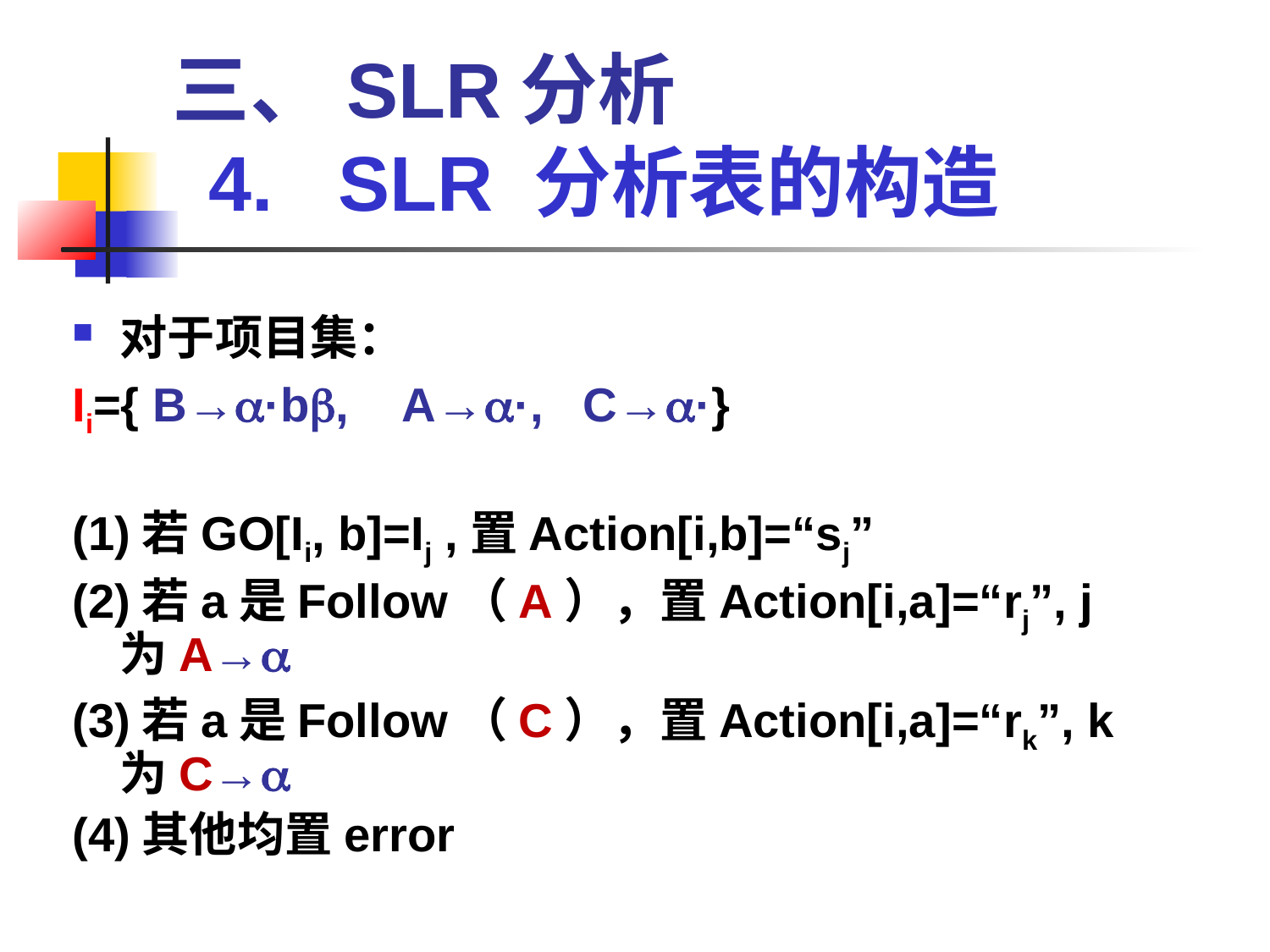

三、SLR分析
 4.   SLR 分析表的构造
对于项目集：
Ii={ B→α·bβ,    A→α·,   C→α·}

(1)若GO[Ii, b]=Ij ,置Action[i,b]=“sj”
(2)若a是Follow（A），置Action[i,a]=“rj”, j为A→α
(3)若a是Follow（C），置Action[i,a]=“rk”, k为C→α
(4)其他均置error